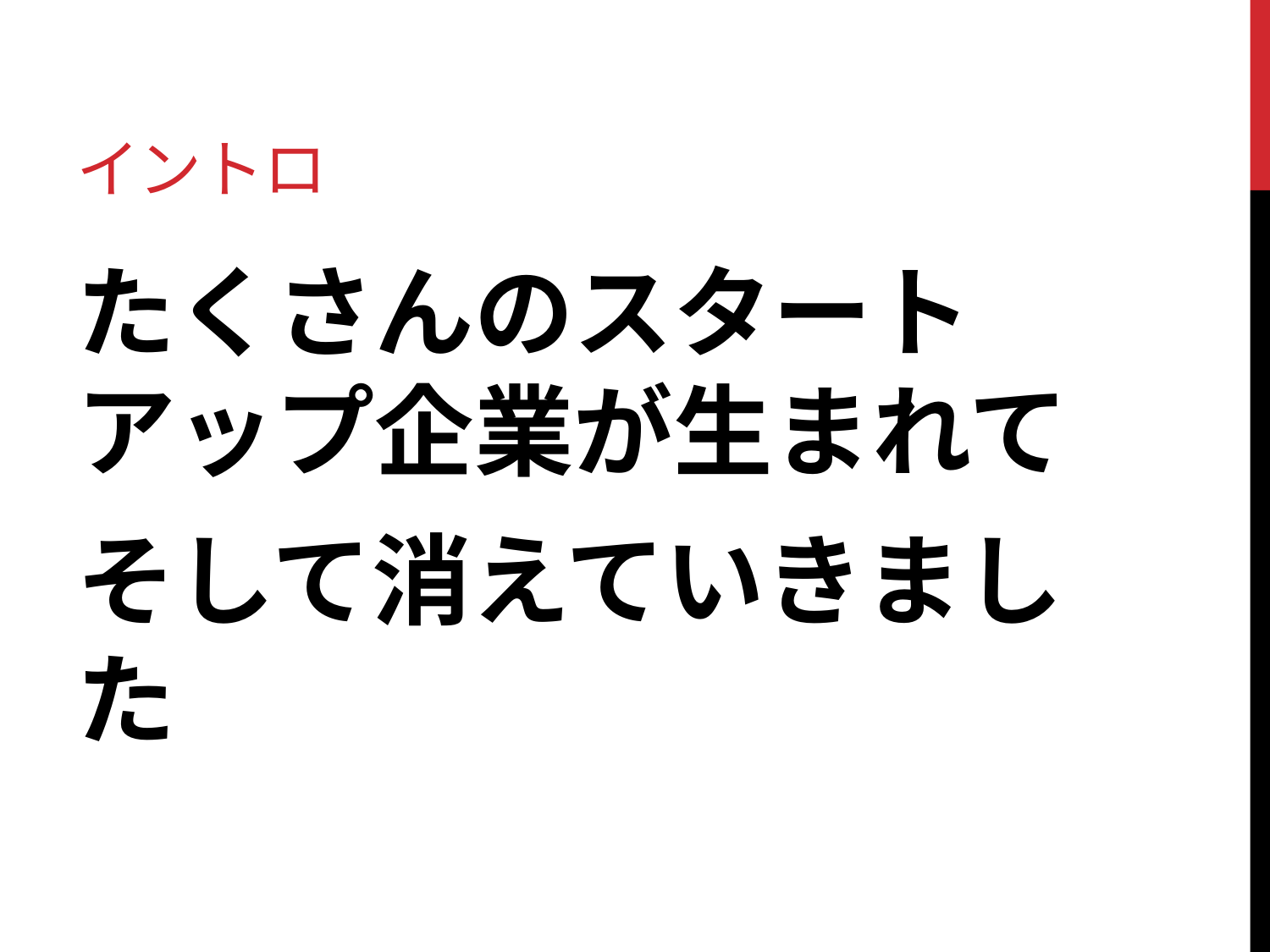

# イントロ
たくさんのスタートアップ企業が生まれて
そして消えていきました